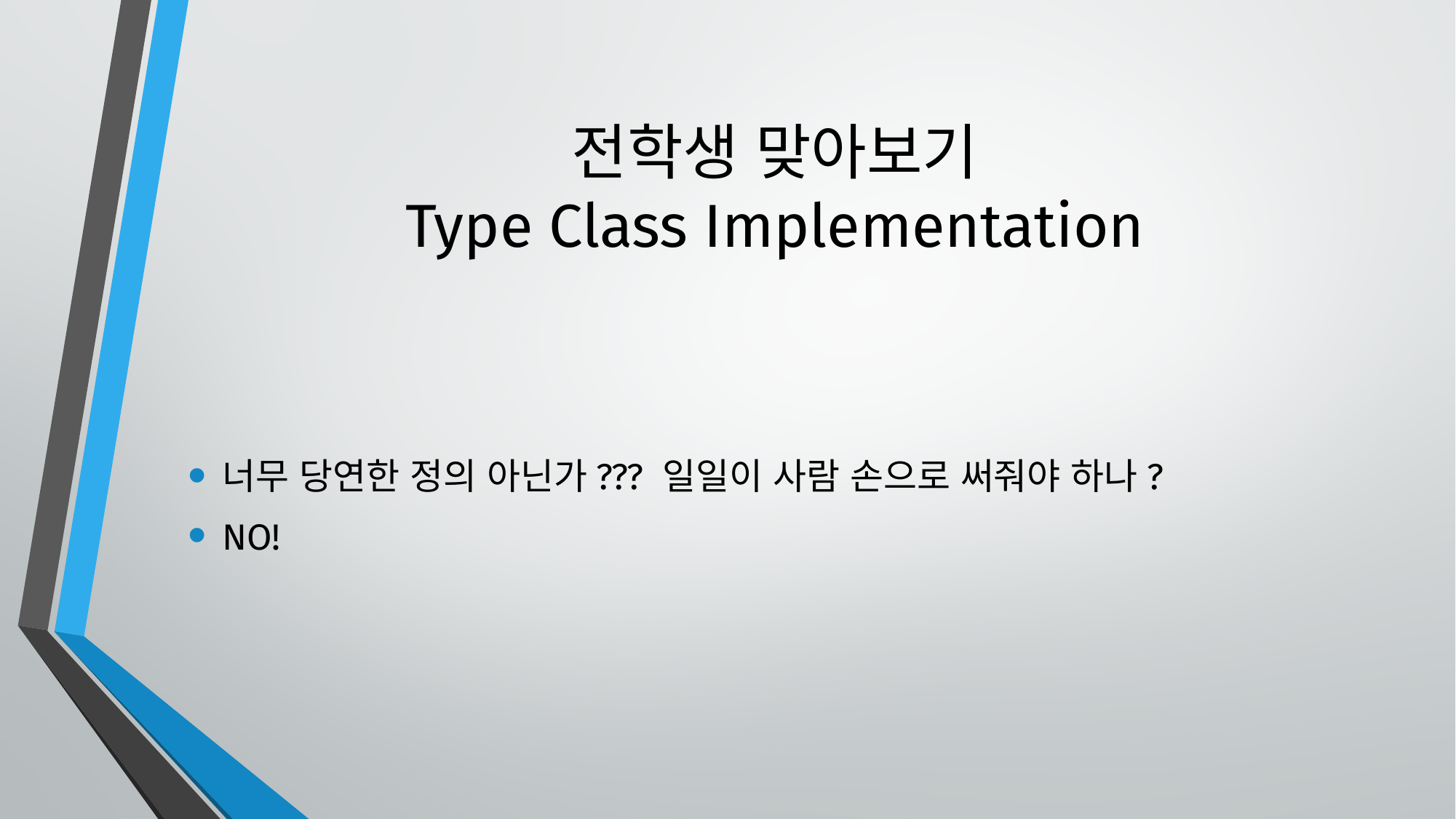

# 전학생 맞아보기 Type Class Implementation
너무 당연한 정의 아닌가??? 일일이 사람 손으로 써줘야 하나?
NO!